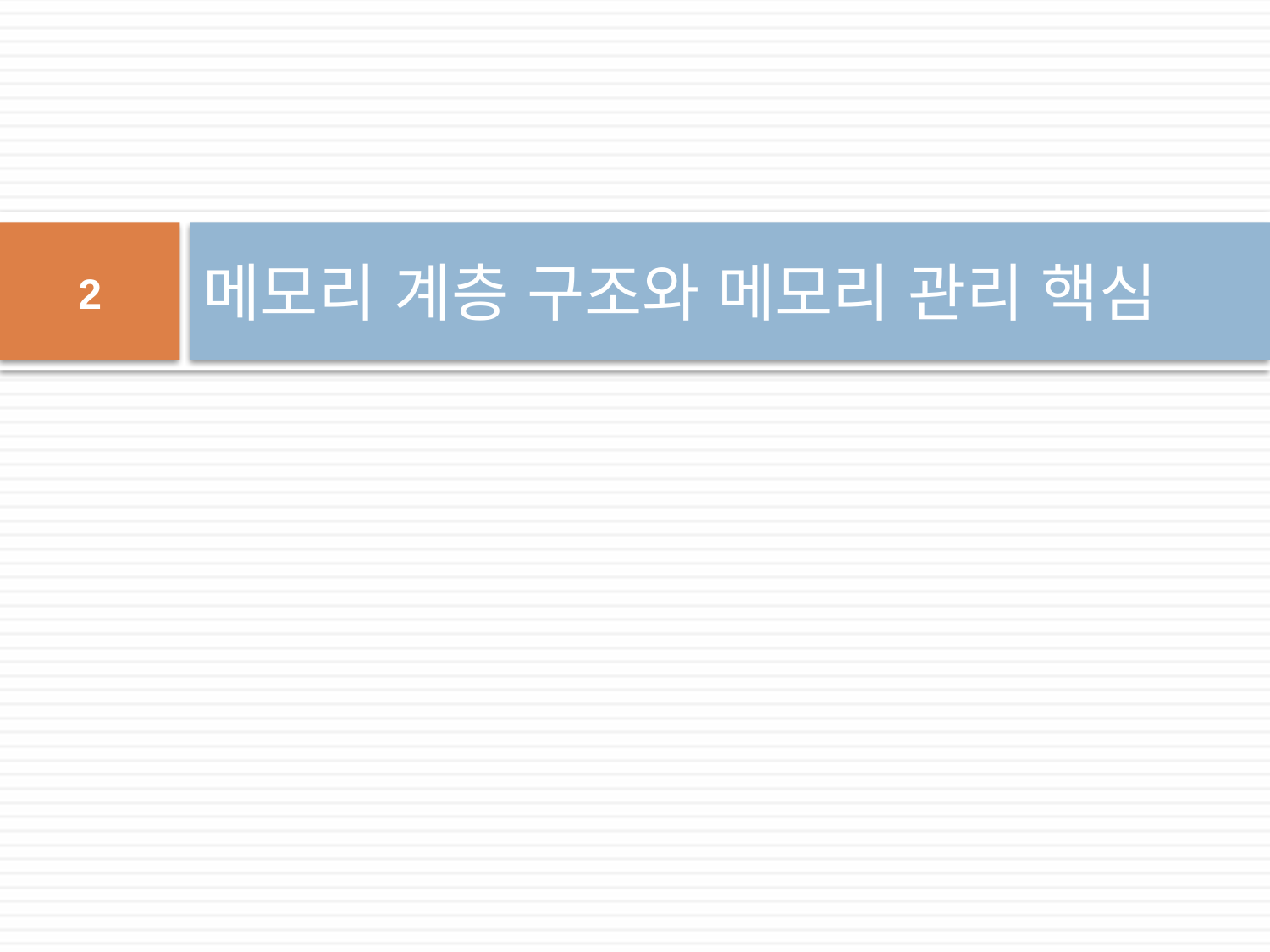

# 메모리 계층 구조와 메모리 관리 핵심
2